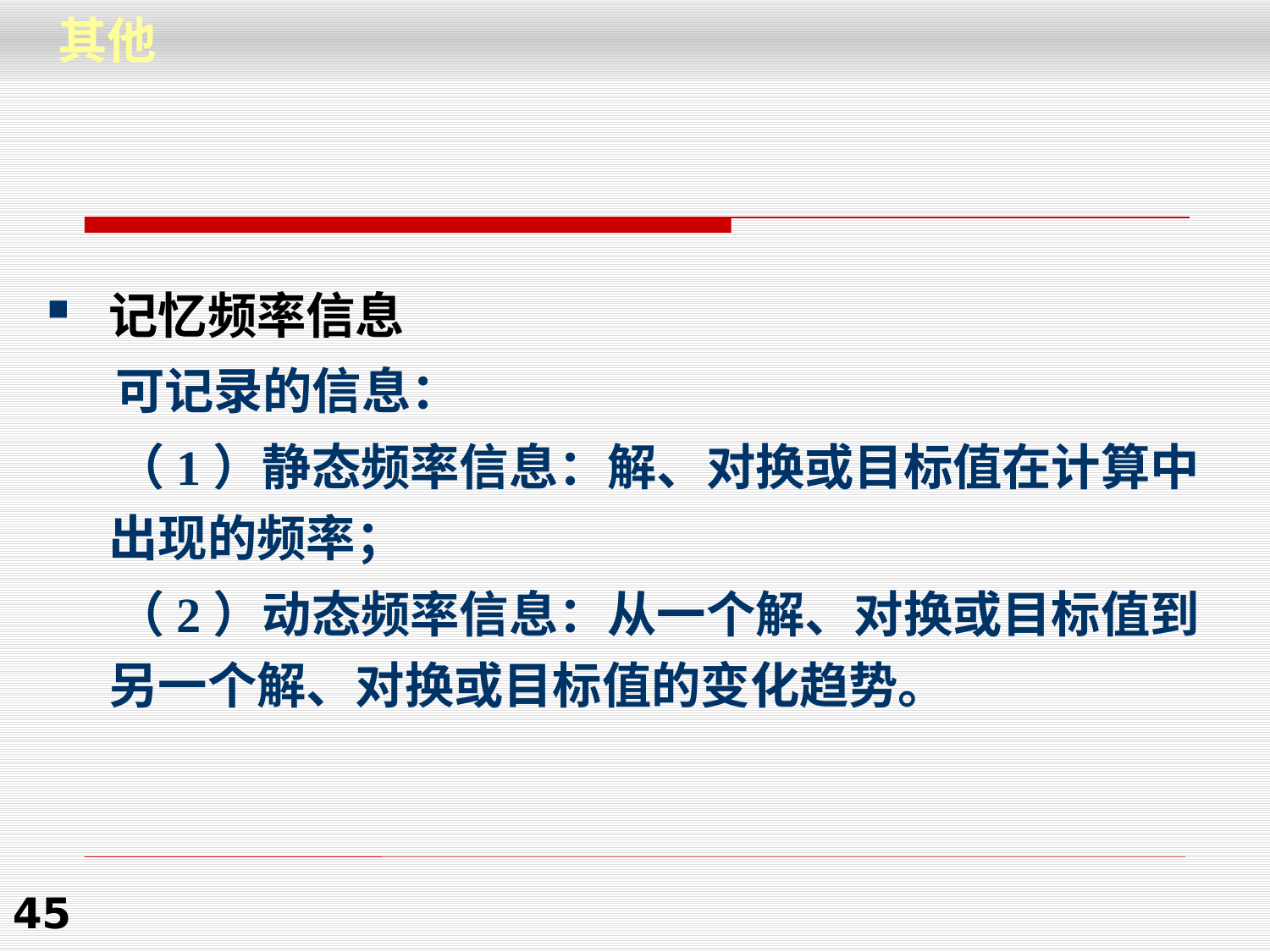

其他

记忆频率信息
     可记录的信息：
     （1）静态频率信息：解、对换或目标值在计算中出现的频率；
     （2）动态频率信息：从一个解、对换或目标值到另一个解、对换或目标值的变化趋势。